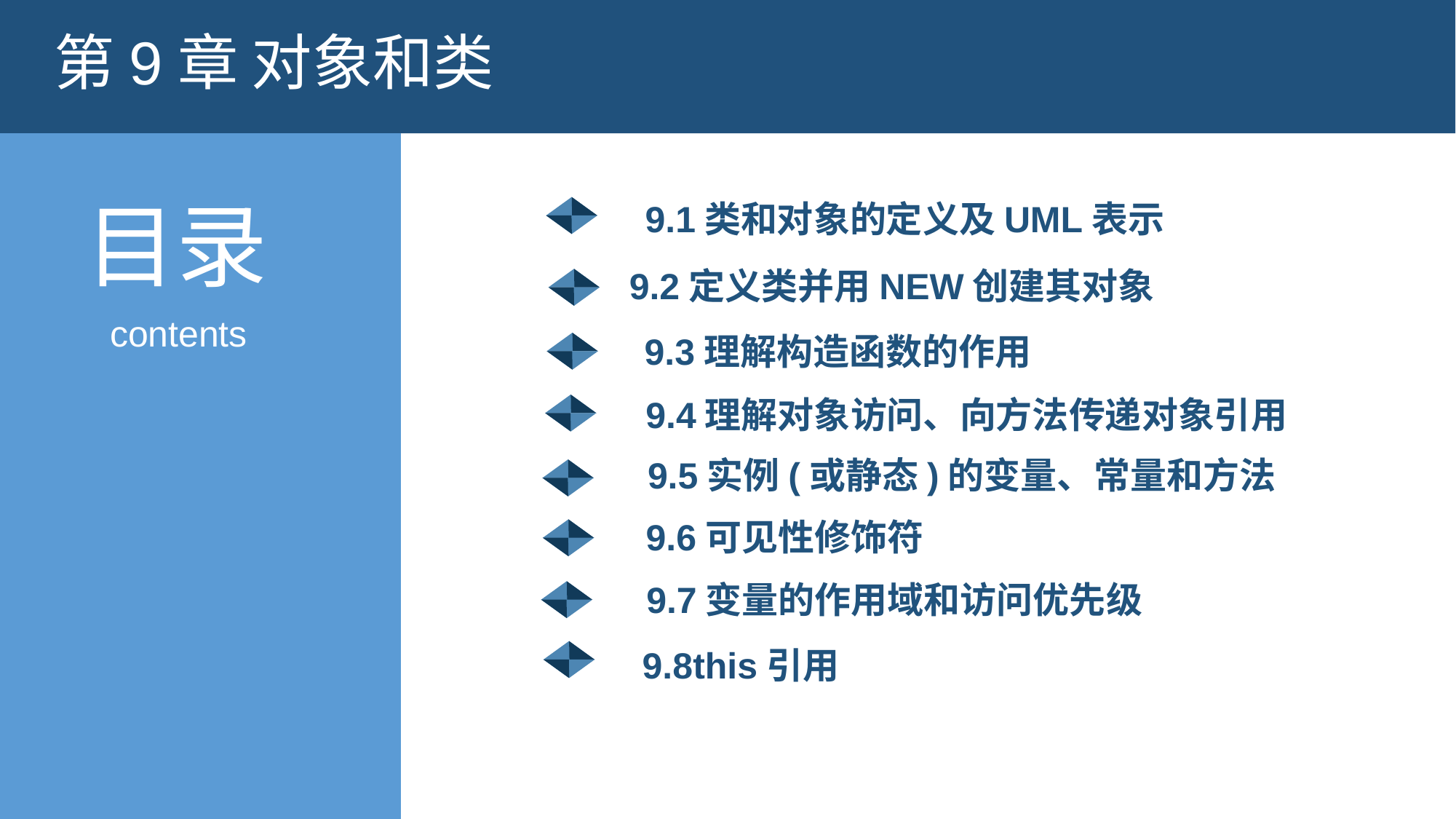

第9章 对象和类
9.1类和对象的定义及UML表示

9.2定义类并用new创建其对象

9.3理解构造函数的作用

9.4理解对象访问、向方法传递对象引用

9.5实例(或静态)的变量、常量和方法

9.6可见性修饰符

9.7变量的作用域和访问优先级

9.8this引用